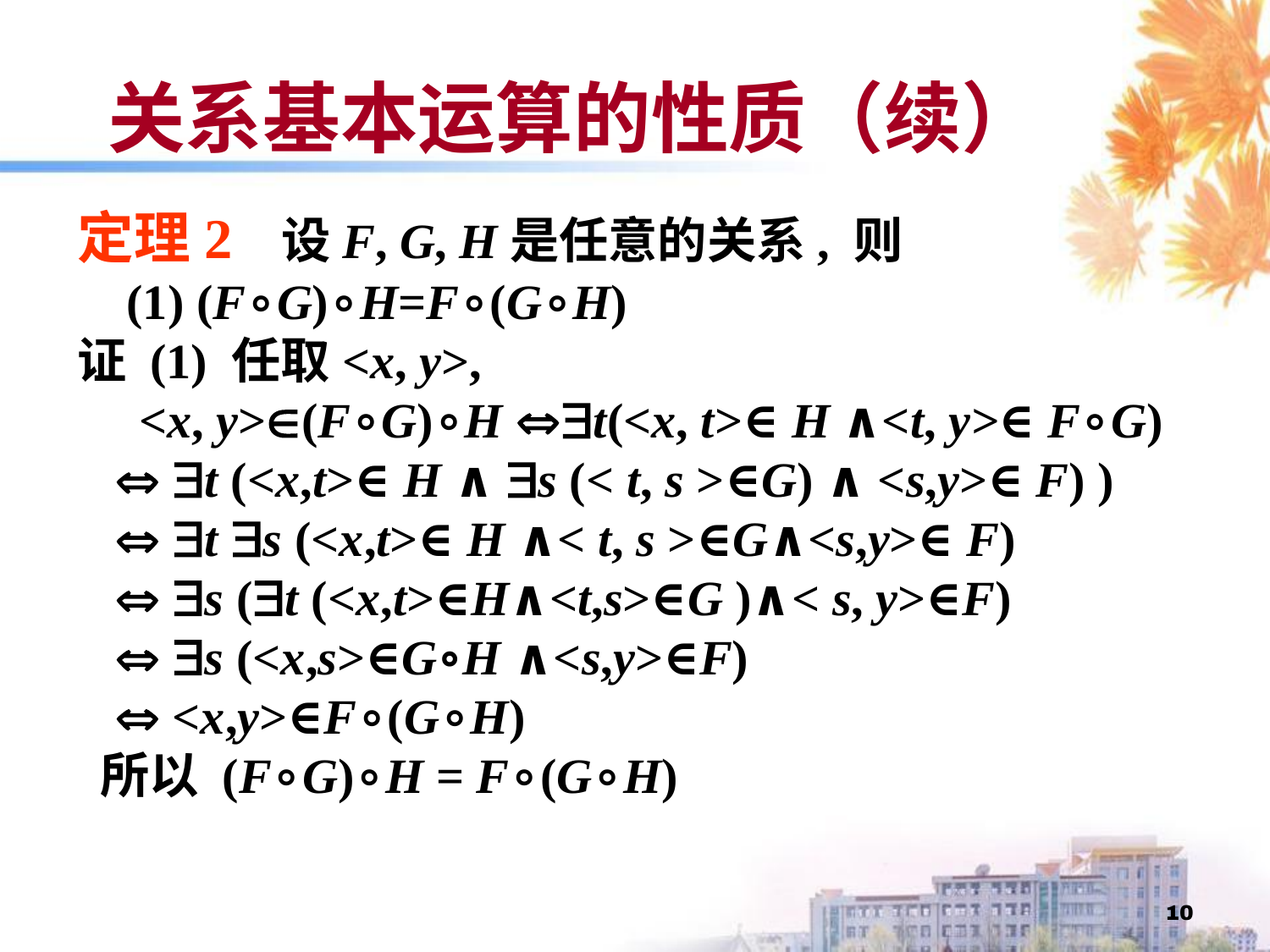

# 关系基本运算的性质（续）
定理2   设F, G, H是任意的关系, 则
    (1) (F∘G)∘H=F∘(G∘H)
证 (1) 任取<x, y>,
     <x, y>∈(F∘G)∘H ⇔∃t(<x, t>∈ H ∧<t, y>∈ F∘G)
   ⇔ ∃t (<x,t>∈ H ∧ ∃s (< t, s >∈G) ∧ <s,y>∈ F) )
   ⇔ ∃t ∃s (<x,t>∈ H ∧< t, s >∈G∧<s,y>∈ F)
   ⇔ ∃s (∃t (<x,t>∈H∧<t,s>∈G )∧< s, y>∈F)
   ⇔ ∃s (<x,s>∈G∘H ∧<s,y>∈F)
   ⇔ <x,y>∈F∘(G∘H)
 所以 (F∘G)∘H = F∘(G∘H)
10